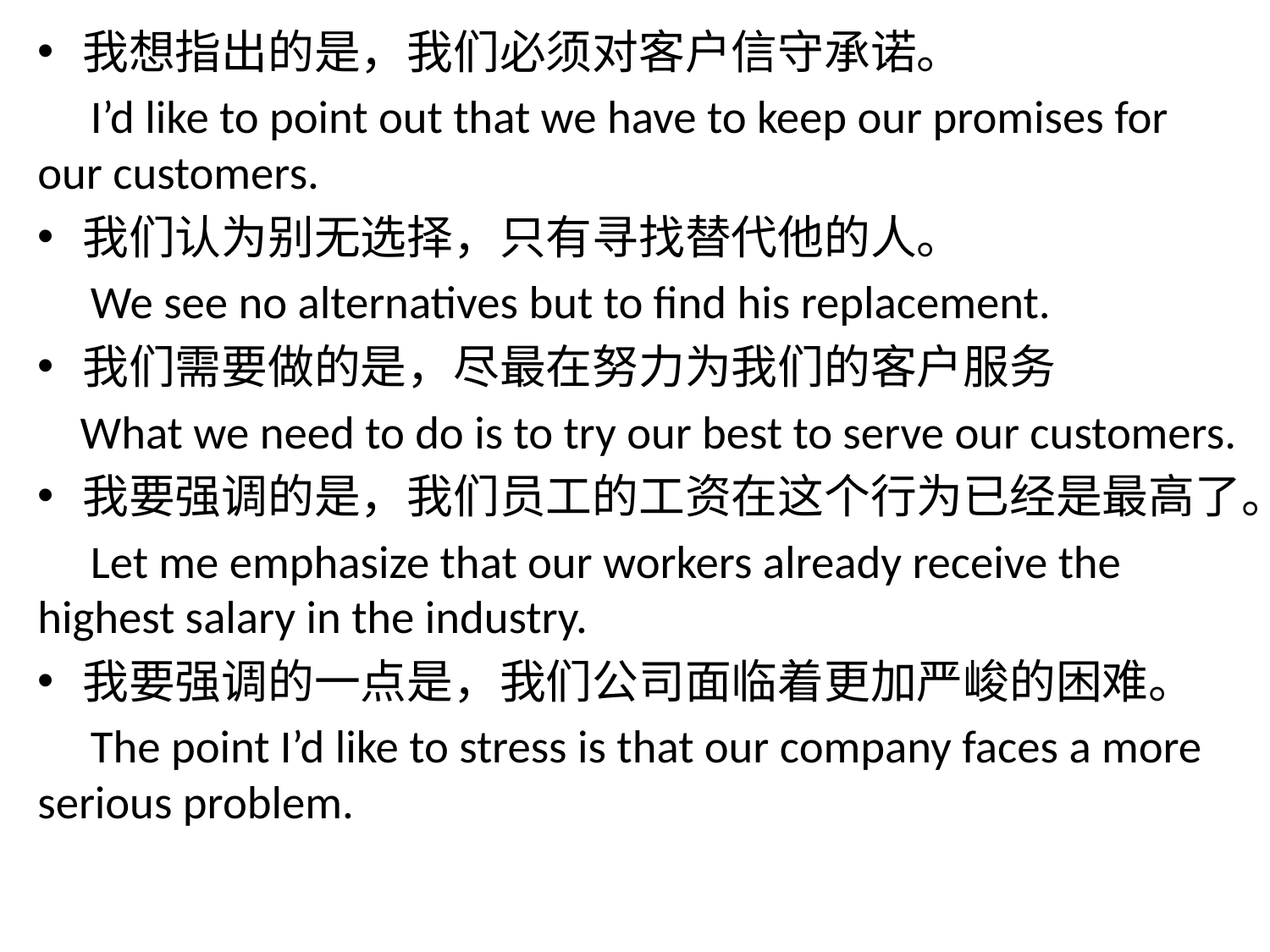

我想指出的是，我们必须对客户信守承诺。
     I’d like to point out that we have to keep our promises for our customers.
我们认为别无选择，只有寻找替代他的人。
     We see no alternatives but to find his replacement.
我们需要做的是，尽最在努力为我们的客户服务
    What we need to do is to try our best to serve our customers.
我要强调的是，我们员工的工资在这个行为已经是最高了。
     Let me emphasize that our workers already receive the highest salary in the industry.
我要强调的一点是，我们公司面临着更加严峻的困难。
     The point I’d like to stress is that our company faces a more serious problem.